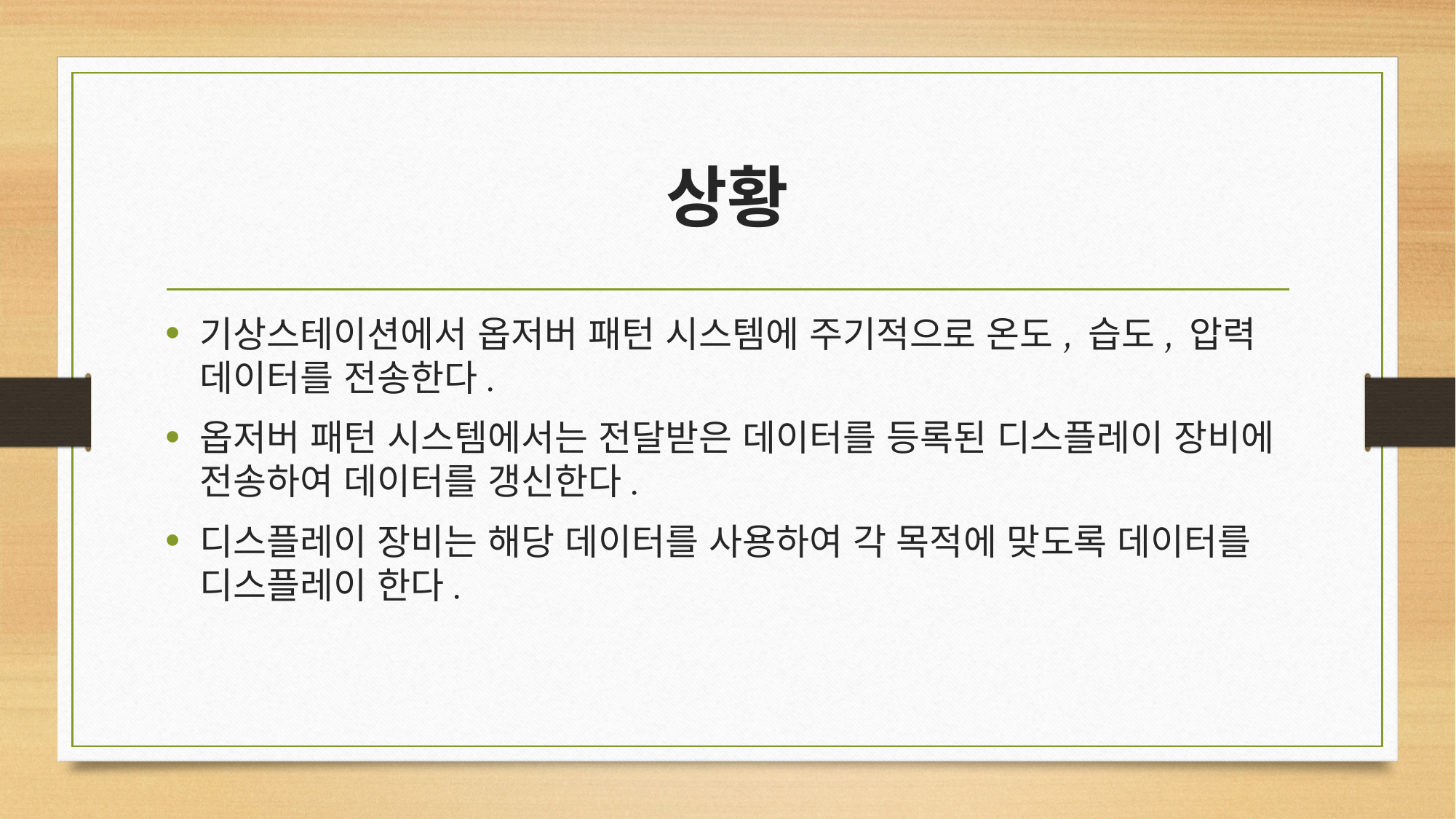

# 상황
기상스테이션에서 옵저버 패턴 시스템에 주기적으로 온도, 습도, 압력 데이터를 전송한다.
옵저버 패턴 시스템에서는 전달받은 데이터를 등록된 디스플레이 장비에 전송하여 데이터를 갱신한다.
디스플레이 장비는 해당 데이터를 사용하여 각 목적에 맞도록 데이터를 디스플레이 한다.